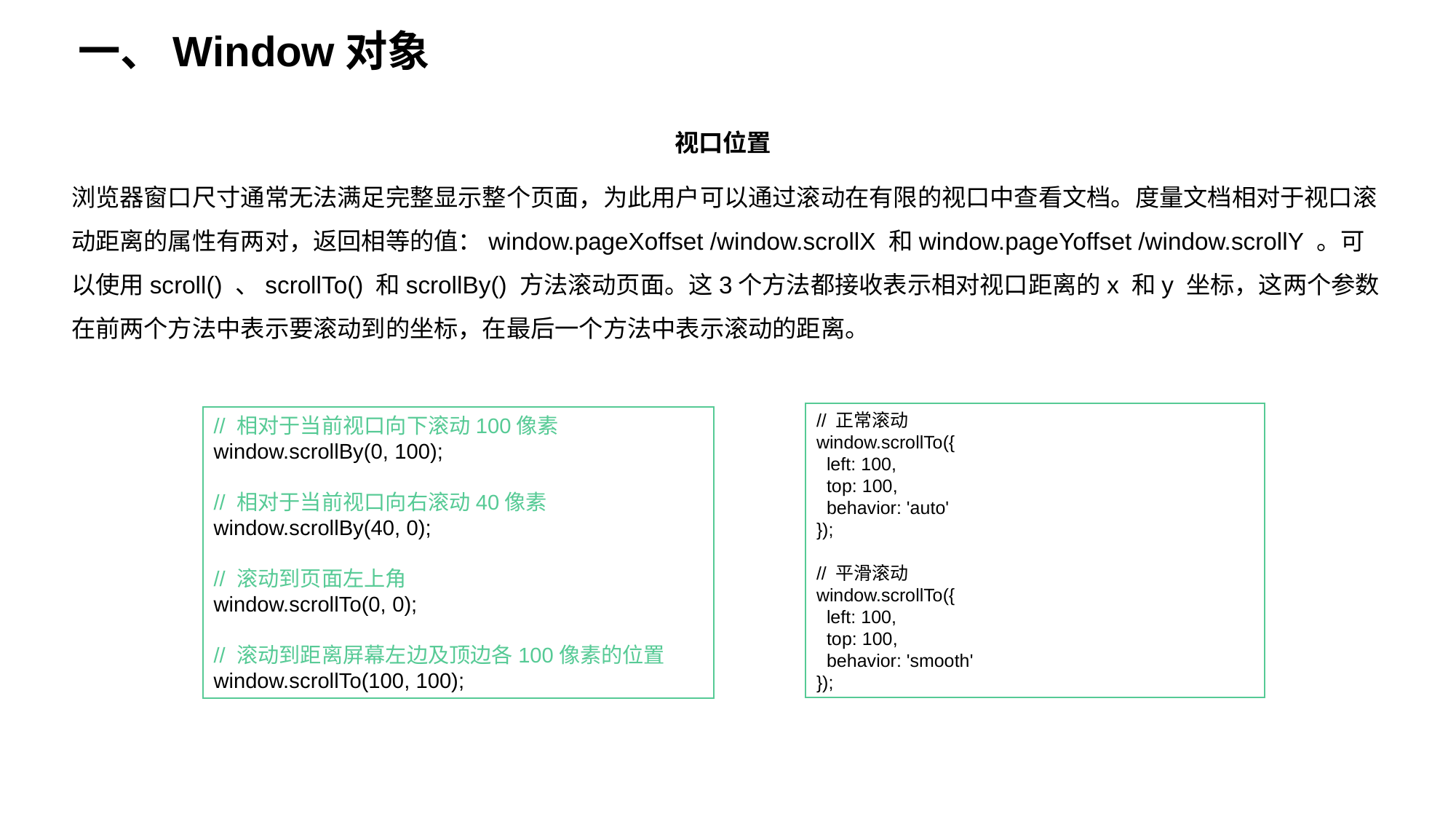

一、Window对象
视口位置
浏览器窗口尺寸通常无法满足完整显示整个页面，为此用户可以通过滚动在有限的视口中查看文档。度量文档相对于视口滚动距离的属性有两对，返回相等的值：window.pageXoffset /window.scrollX 和window.pageYoffset /window.scrollY 。可以使用scroll() 、scrollTo() 和scrollBy() 方法滚动页面。这3个方法都接收表示相对视口距离的x 和y 坐标，这两个参数在前两个方法中表示要滚动到的坐标，在最后一个方法中表示滚动的距离。
// 正常滚动
window.scrollTo({
  left: 100,
  top: 100,
  behavior: 'auto'
});

// 平滑滚动
window.scrollTo({
  left: 100,
  top: 100,
  behavior: 'smooth'
});
// 相对于当前视口向下滚动100像素
window.scrollBy(0, 100);

// 相对于当前视口向右滚动40像素
window.scrollBy(40, 0);

// 滚动到页面左上角
window.scrollTo(0, 0);

// 滚动到距离屏幕左边及顶边各100像素的位置
window.scrollTo(100, 100);